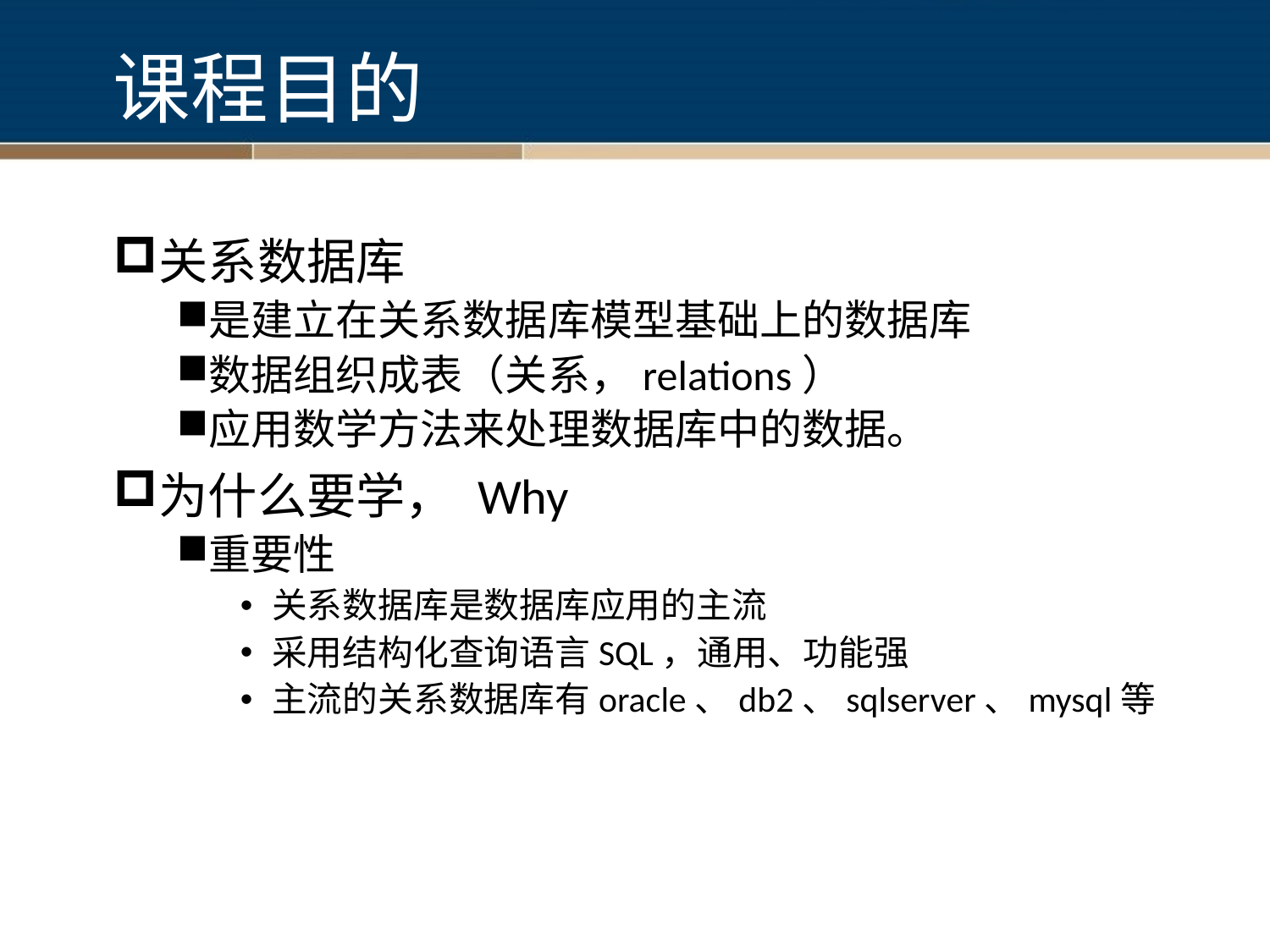

# 课程目的
关系数据库
是建立在关系数据库模型基础上的数据库
数据组织成表（关系，relations）
应用数学方法来处理数据库中的数据。
为什么要学， Why
重要性
关系数据库是数据库应用的主流
采用结构化查询语言SQL，通用、功能强
主流的关系数据库有oracle、db2、sqlserver、mysql等